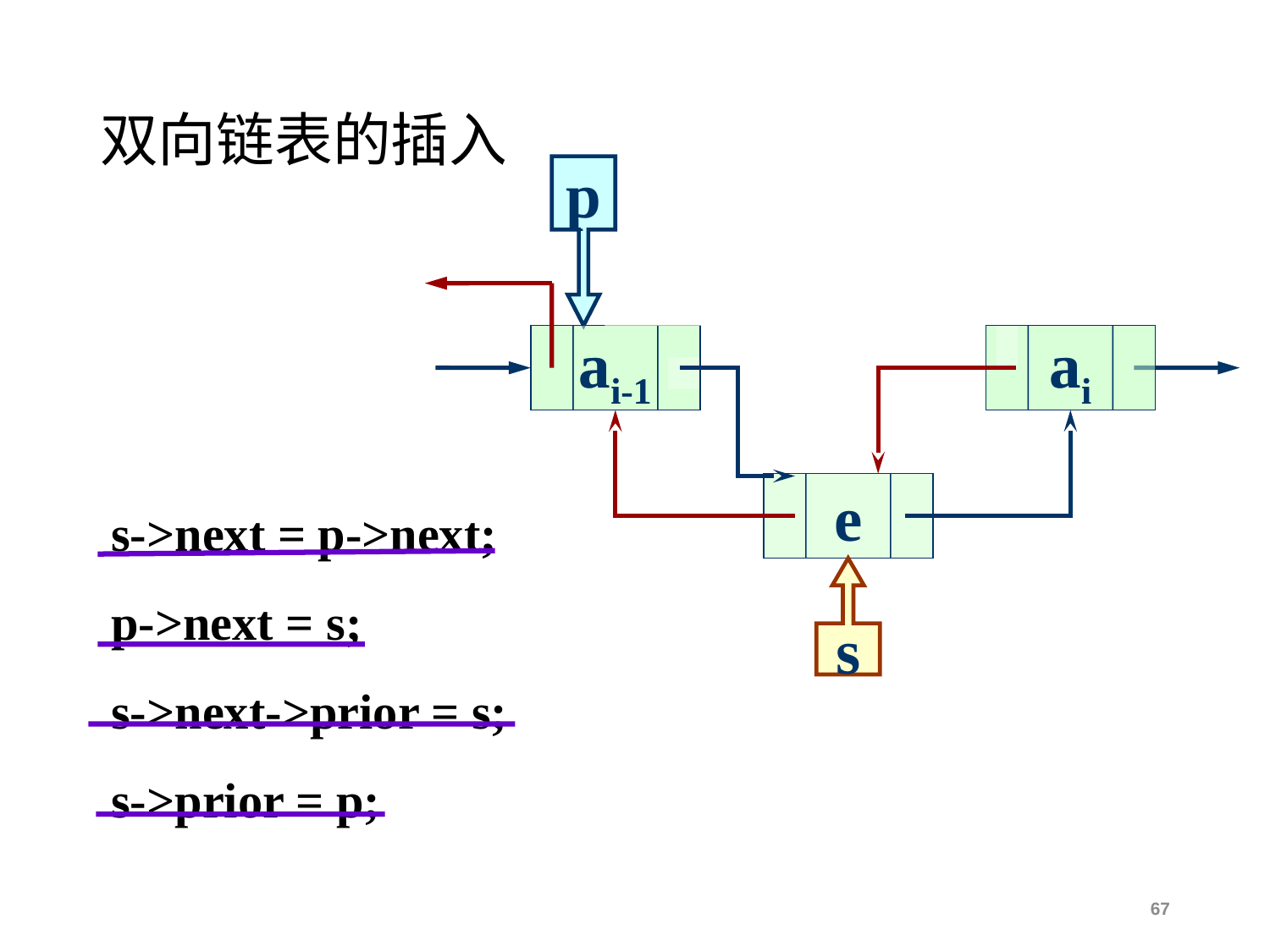

# 双向链表的插入
p

ai-1

ai-1

ai

ai

s->next = p->next;
p->next = s;
s->next->prior = s;
s->prior = p;
e

s

67